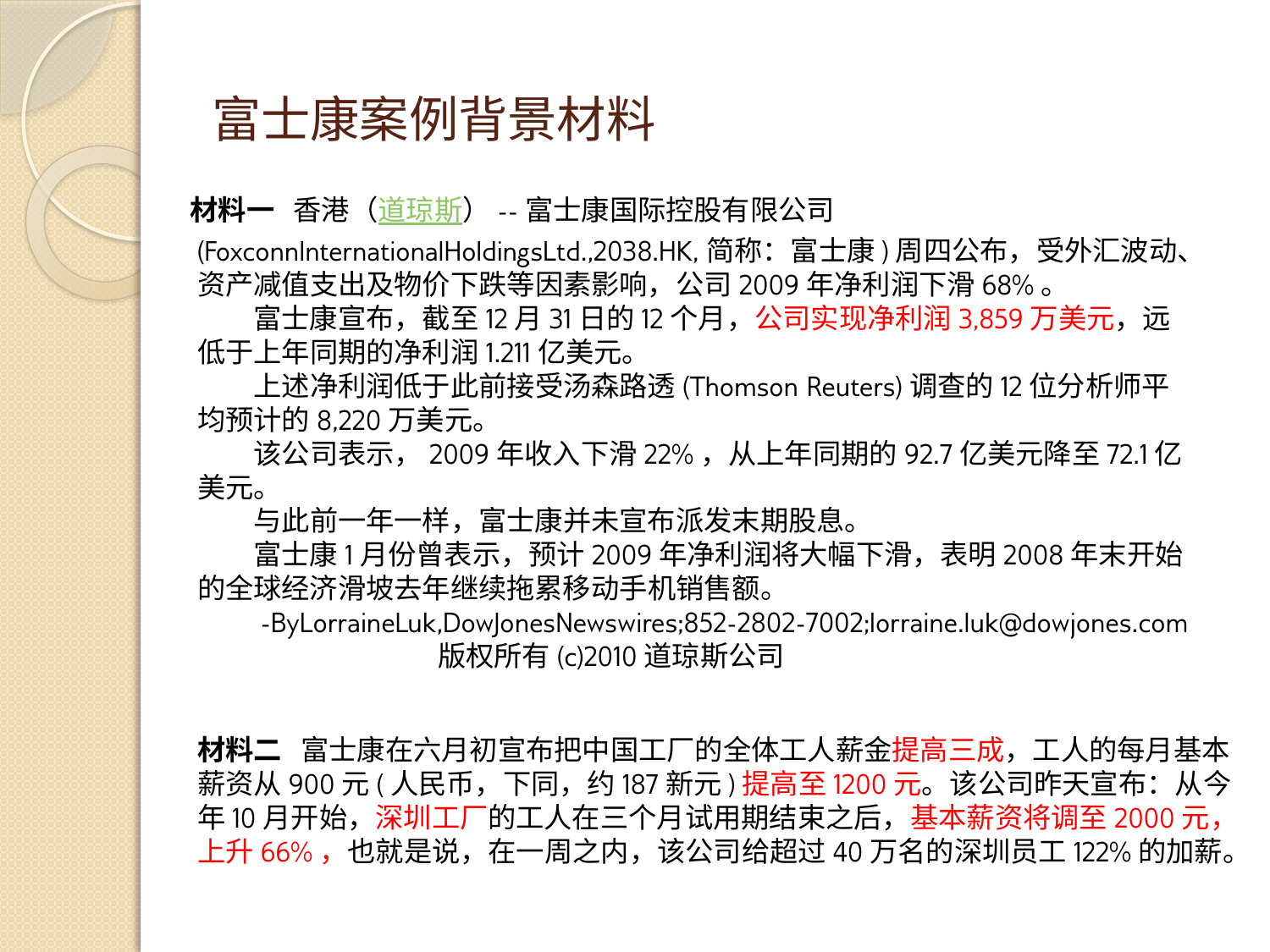

# 富士康案例背景材料
    材料一   香港（道琼斯）--富士康国际控股有限公司(FoxconnInternationalHoldingsLtd.,2038.HK,简称：富士康)周四公布，受外汇波动、资产减值支出及物价下跌等因素影响，公司2009年净利润下滑68%。
　　富士康宣布，截至12月31日的12个月，公司实现净利润3,859万美元，远低于上年同期的净利润1.211亿美元。
　　上述净利润低于此前接受汤森路透(Thomson Reuters)调查的12位分析师平均预计的8,220万美元。
　　该公司表示，2009年收入下滑22%，从上年同期的92.7亿美元降至72.1亿美元。
　　与此前一年一样，富士康并未宣布派发末期股息。
　　富士康1月份曾表示，预计2009年净利润将大幅下滑，表明2008年末开始的全球经济滑坡去年继续拖累移动手机销售额。
　　-ByLorraineLuk,DowJonesNewswires;852-2802-7002;lorraine.luk@dowjones.com
　　                             版权所有(c)2010道琼斯公司
材料二   富士康在六月初宣布把中国工厂的全体工人薪金提高三成，工人的每月基本薪资从900元(人民币，下同，约187新元)提高至1200元。该公司昨天宣布：从今年10月开始，深圳工厂的工人在三个月试用期结束之后，基本薪资将调至2000元，上升66%，也就是说，在一周之内，该公司给超过40万名的深圳员工122%的加薪。

19